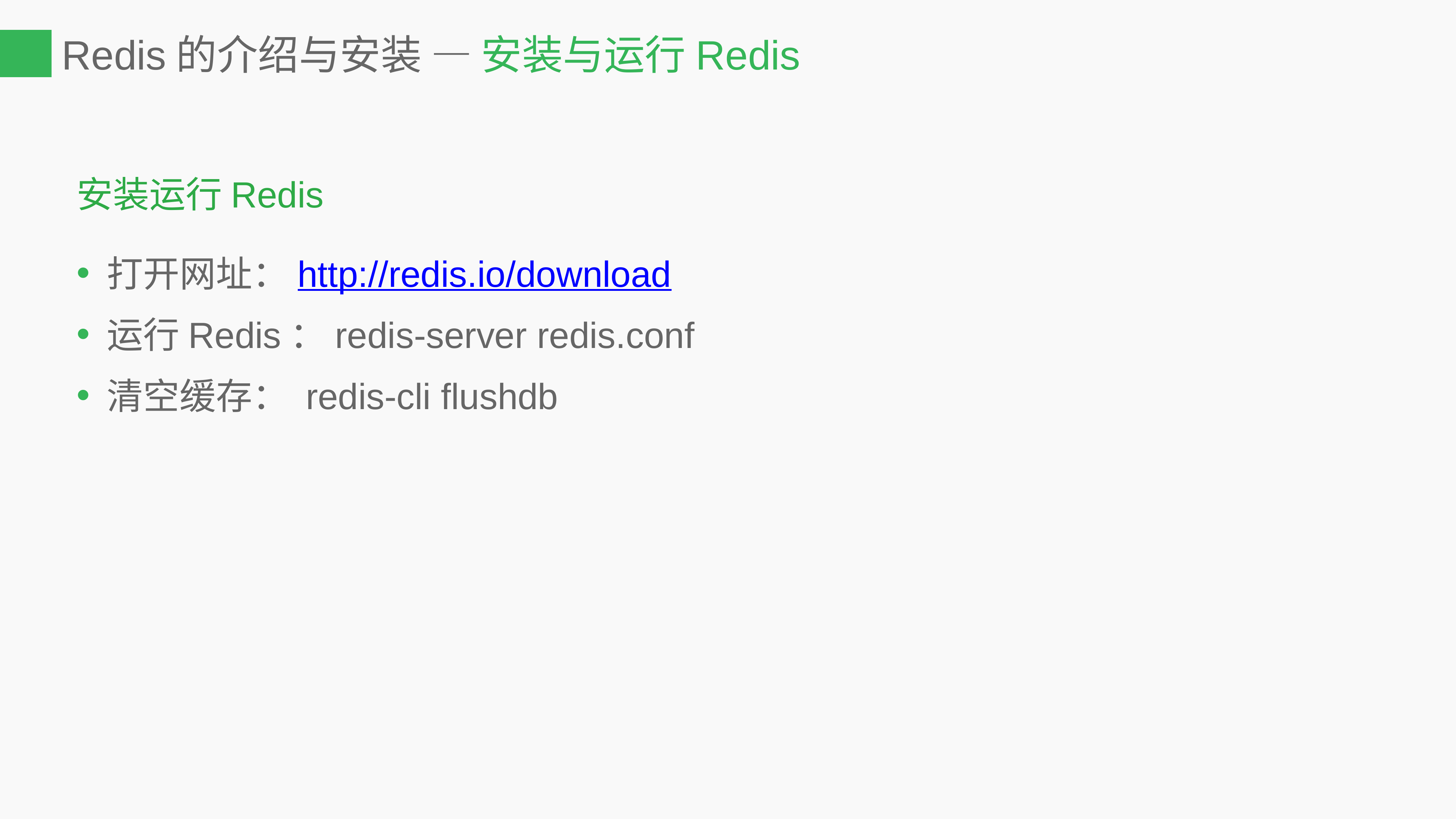

# Redis的介绍与安装 — 安装与运行Redis
安装运行Redis
打开网址：http://redis.io/download
运行Redis：redis-server redis.conf
清空缓存： redis-cli flushdb